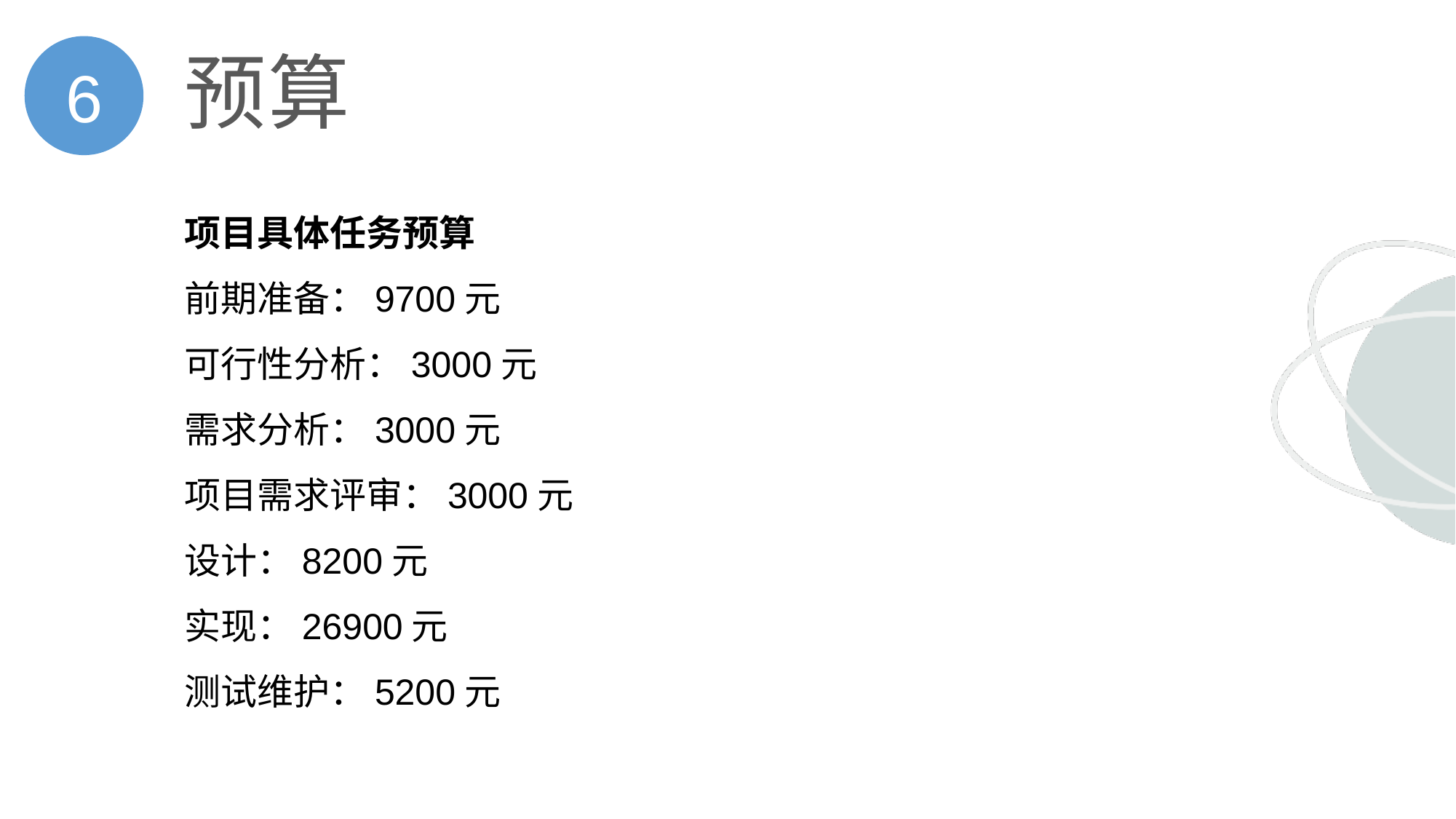

6
# 预算
项目具体任务预算
前期准备：9700元
可行性分析：3000元
需求分析：3000元
项目需求评审：3000元
设计：8200元
实现：26900元
测试维护：5200元